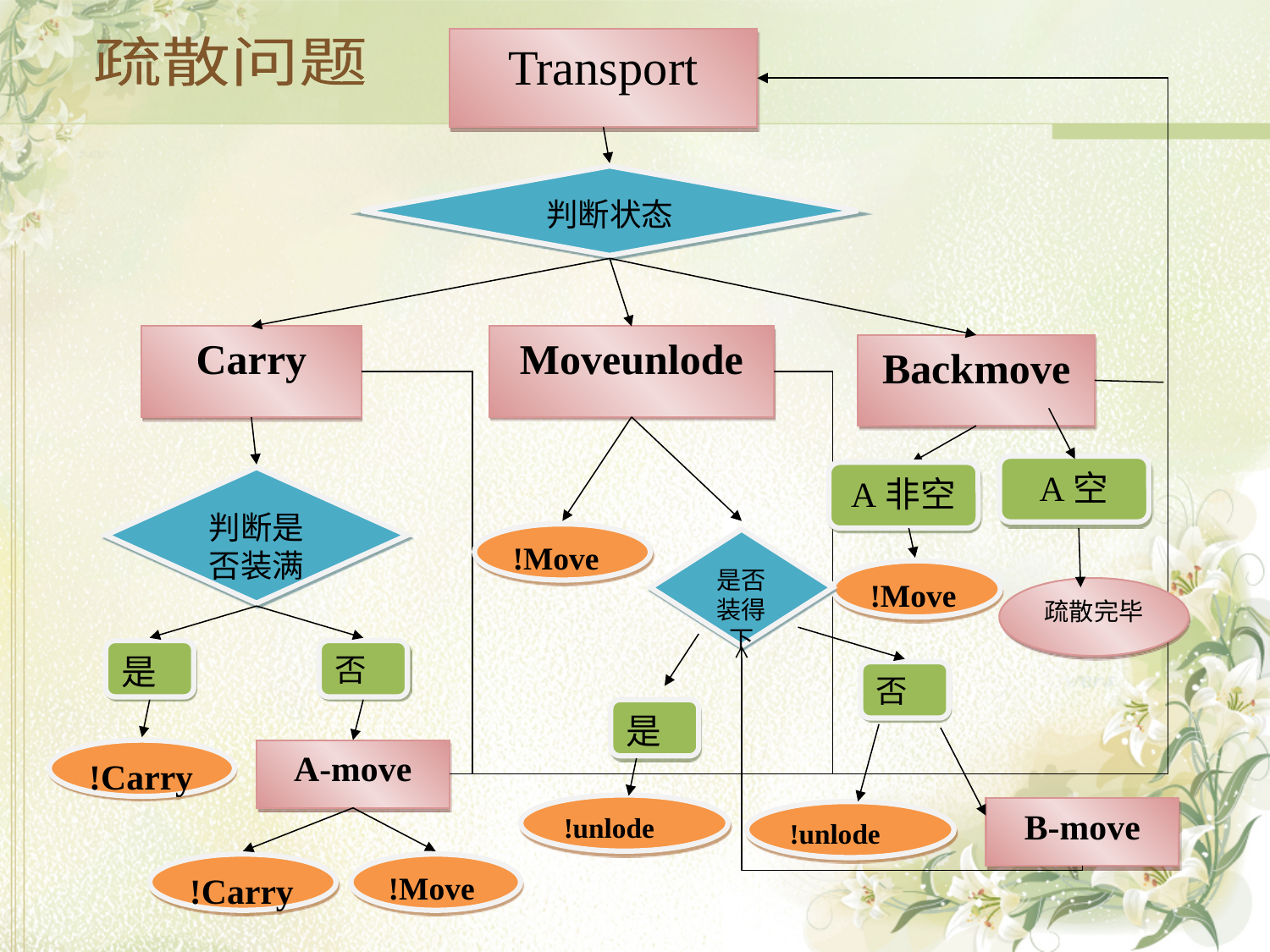

Transport

判断状态

Carry
Moveunlode
Backmove

判断是否装满
!Move
!Move

是
否

!Carry
A-move
!unlode

!Carry
!Move

疏散问题

A空
A非空

是否装得下
疏散完毕

否
是

B-move
!unlode